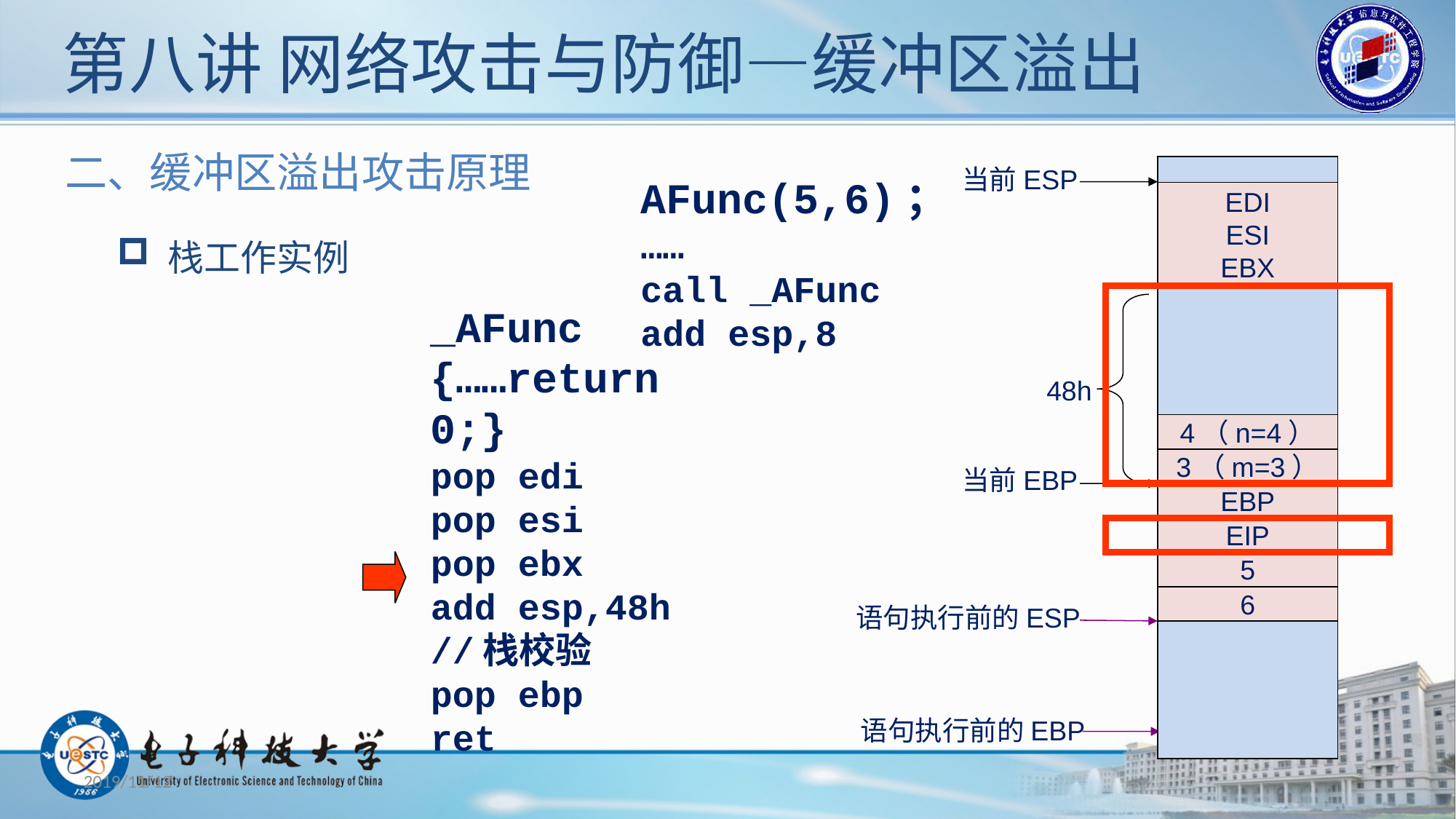

# 第八讲 网络攻击与防御—缓冲区溢出
二、缓冲区溢出攻击原理
当前ESP

AFunc(5,6)；
……
call _AFunc
add esp,8

EDI
ESI
EBX
 栈工作实例

_AFunc
{……return 0;}
pop edi
pop esi
pop ebx
add esp,48h
//栈校验
pop ebp
ret

48h
4（n=4）
3（m=3）
当前EBP

EBP

EIP

5
6
语句执行前的ESP

语句执行前的EBP

2019/11/12